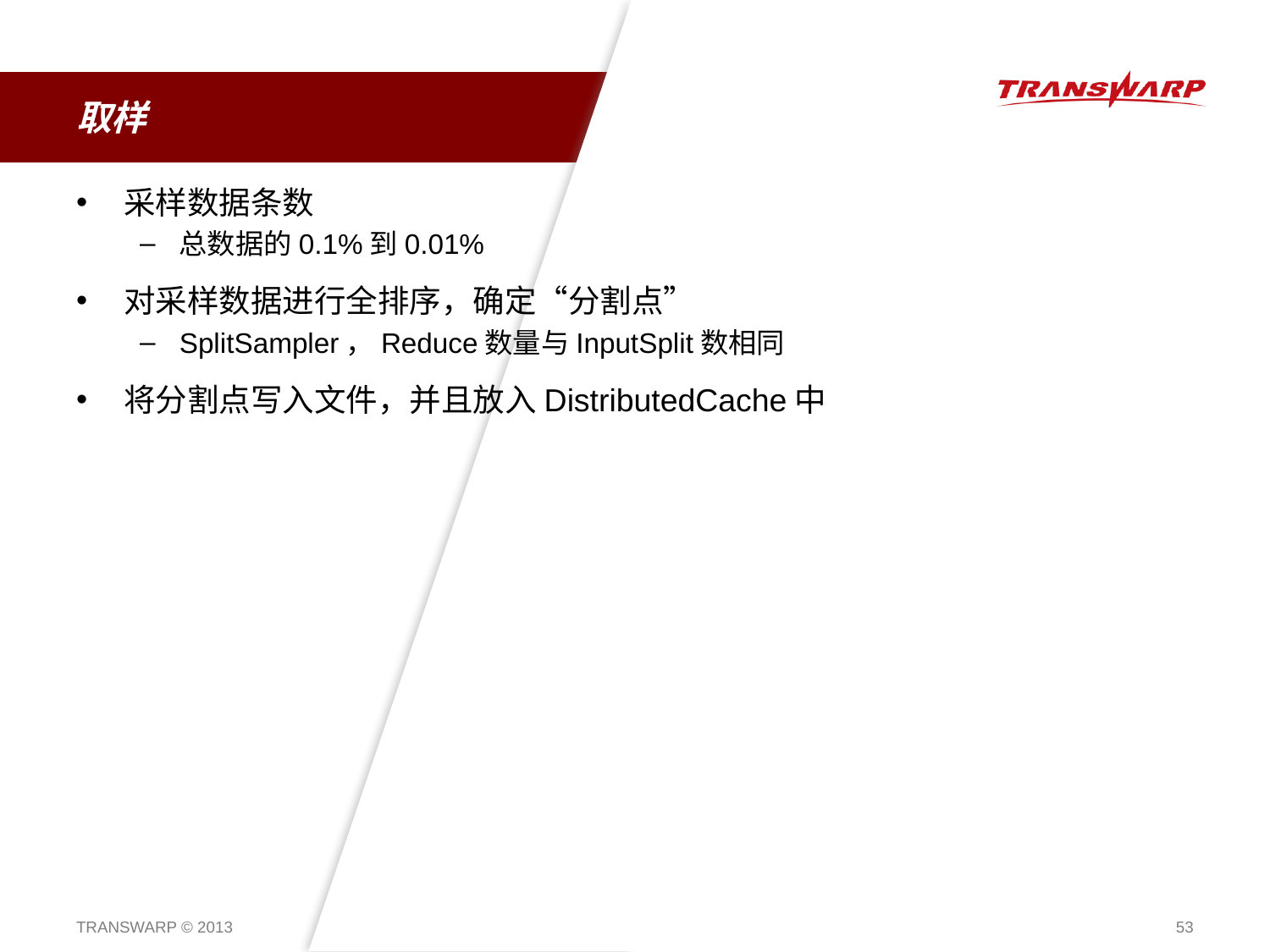

# 取样
采样数据条数
总数据的0.1%到0.01%
对采样数据进行全排序，确定“分割点”
SplitSampler，Reduce数量与InputSplit数相同
将分割点写入文件，并且放入DistributedCache中
TRANSWARP © 2013
53